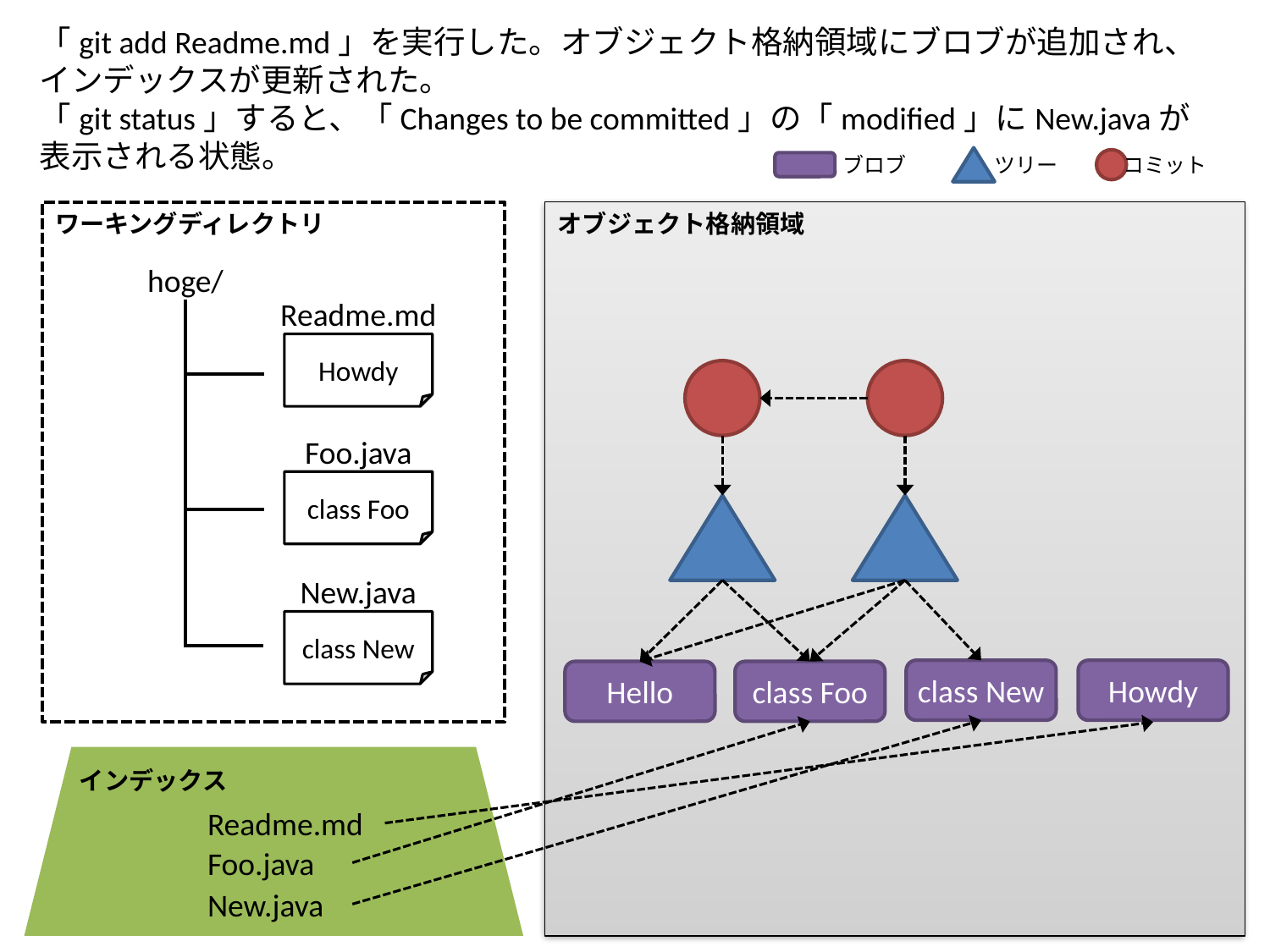

「git add Readme.md」を実行した。オブジェクト格納領域にブロブが追加され、インデックスが更新された。
「git status」すると、「Changes to be committed」の「modified」にNew.javaが表示される状態。
ブロブ
ツリー

コミット

オブジェクト格納領域
ワーキングディレクトリ
hoge/
Readme.md
Howdy

Foo.java
class Foo

New.java
class New

class New
Howdy
Hello
class Foo
 インデックス
Readme.md
Foo.java
New.java